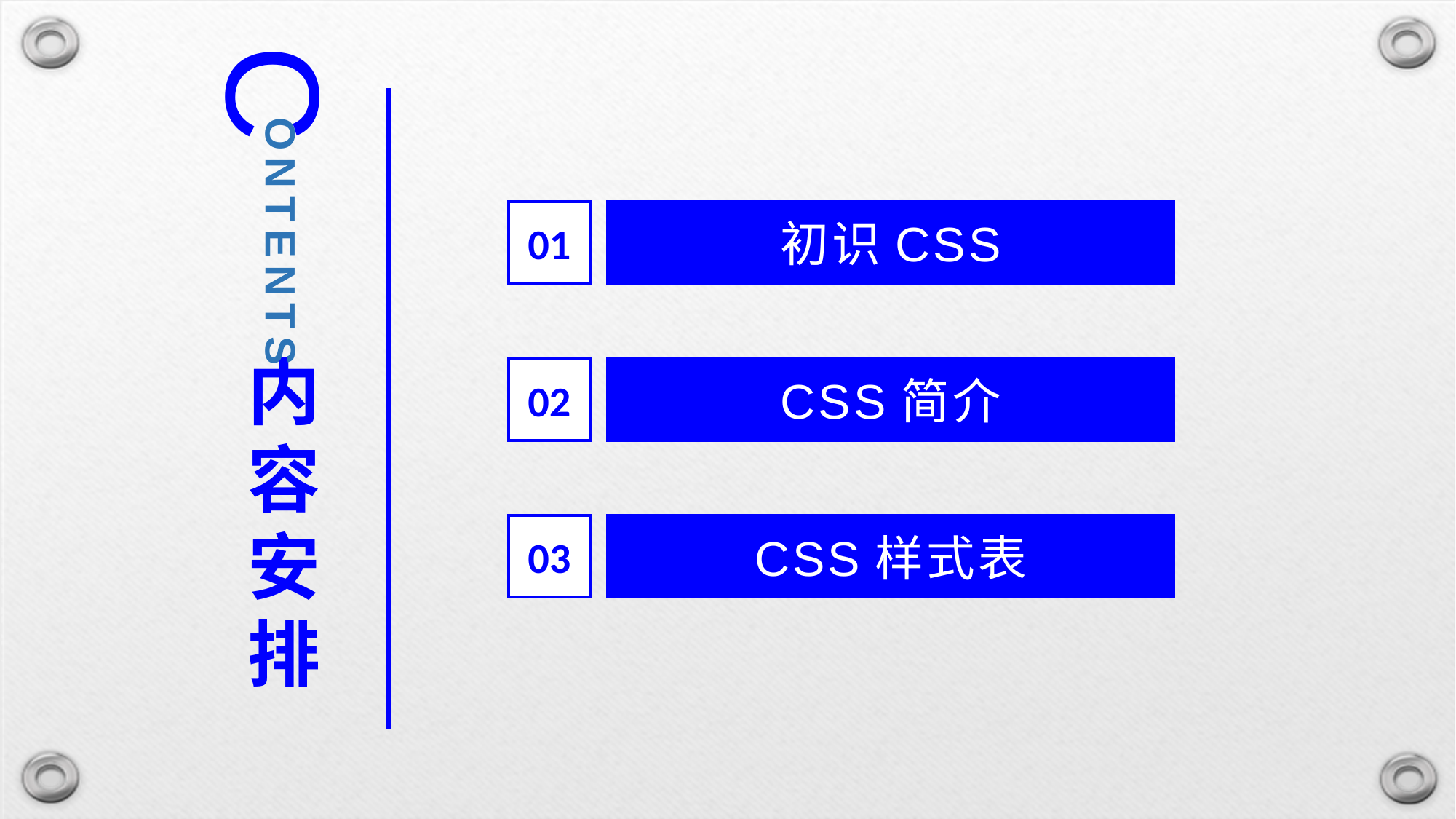

C
ONTENTS
01
初识CSS
内容安排
02
CSS简介
03
CSS样式表